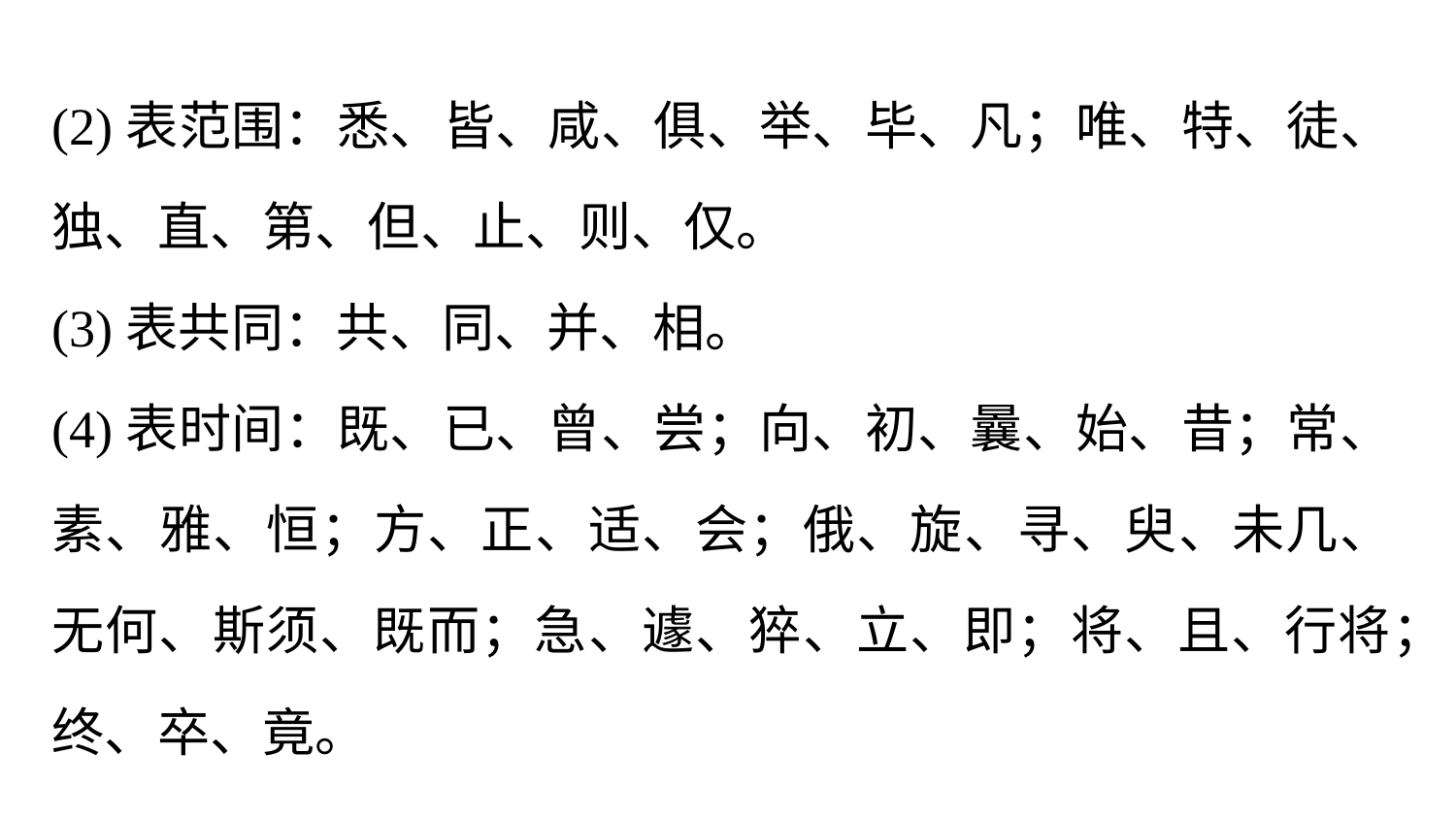

(2)表范围：悉、皆、咸、俱、举、毕、凡；唯、特、徒、独、直、第、但、止、则、仅。
(3)表共同：共、同、并、相。
(4)表时间：既、已、曾、尝；向、初、曩、始、昔；常、素、雅、恒；方、正、适、会；俄、旋、寻、臾、未几、无何、斯须、既而；急、遽、猝、立、即；将、且、行将；终、卒、竟。